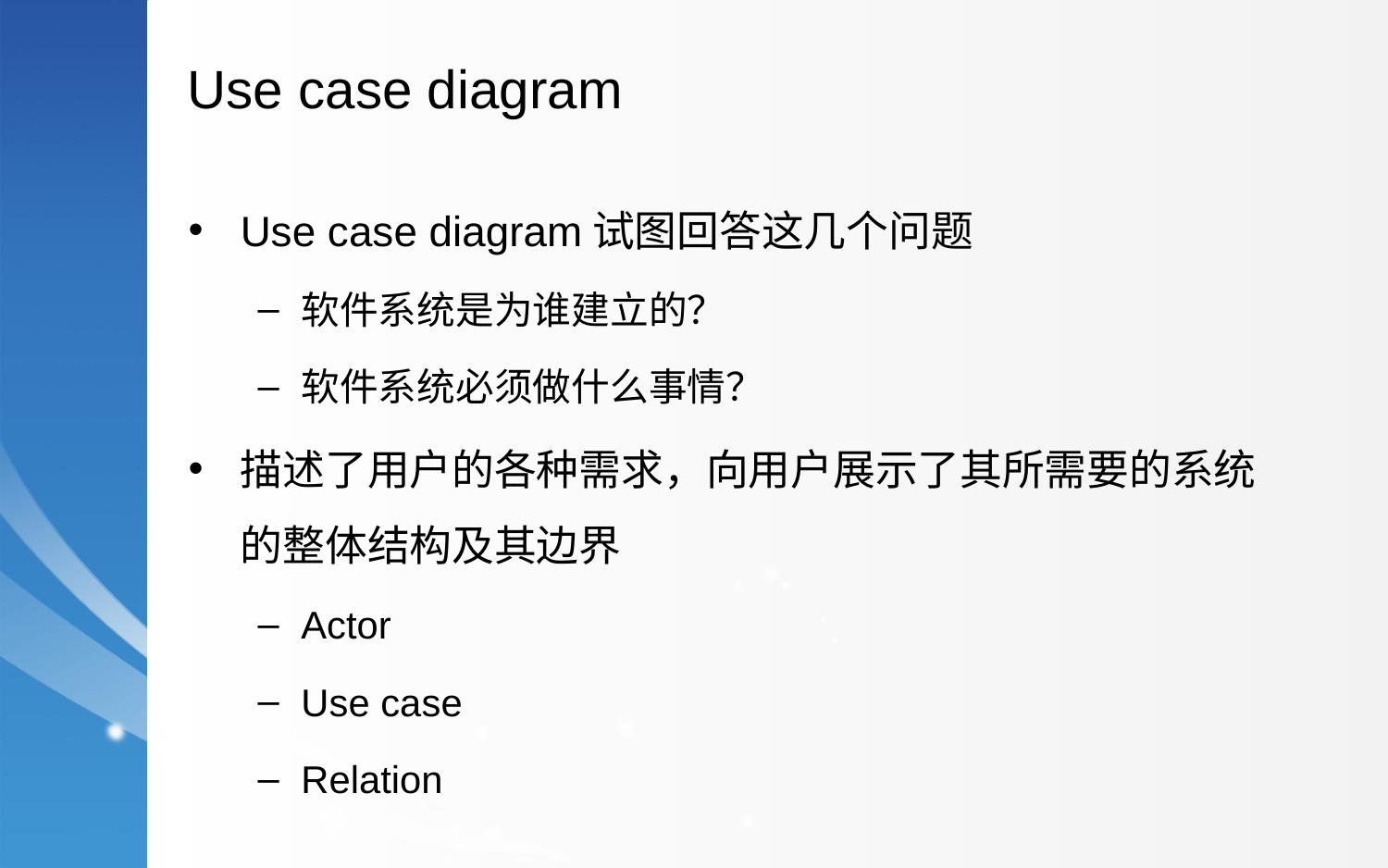

Use case diagram
Use case diagram试图回答这几个问题
软件系统是为谁建立的？
软件系统必须做什么事情？
描述了用户的各种需求，向用户展示了其所需要的系统的整体结构及其边界
Actor
Use case
Relation